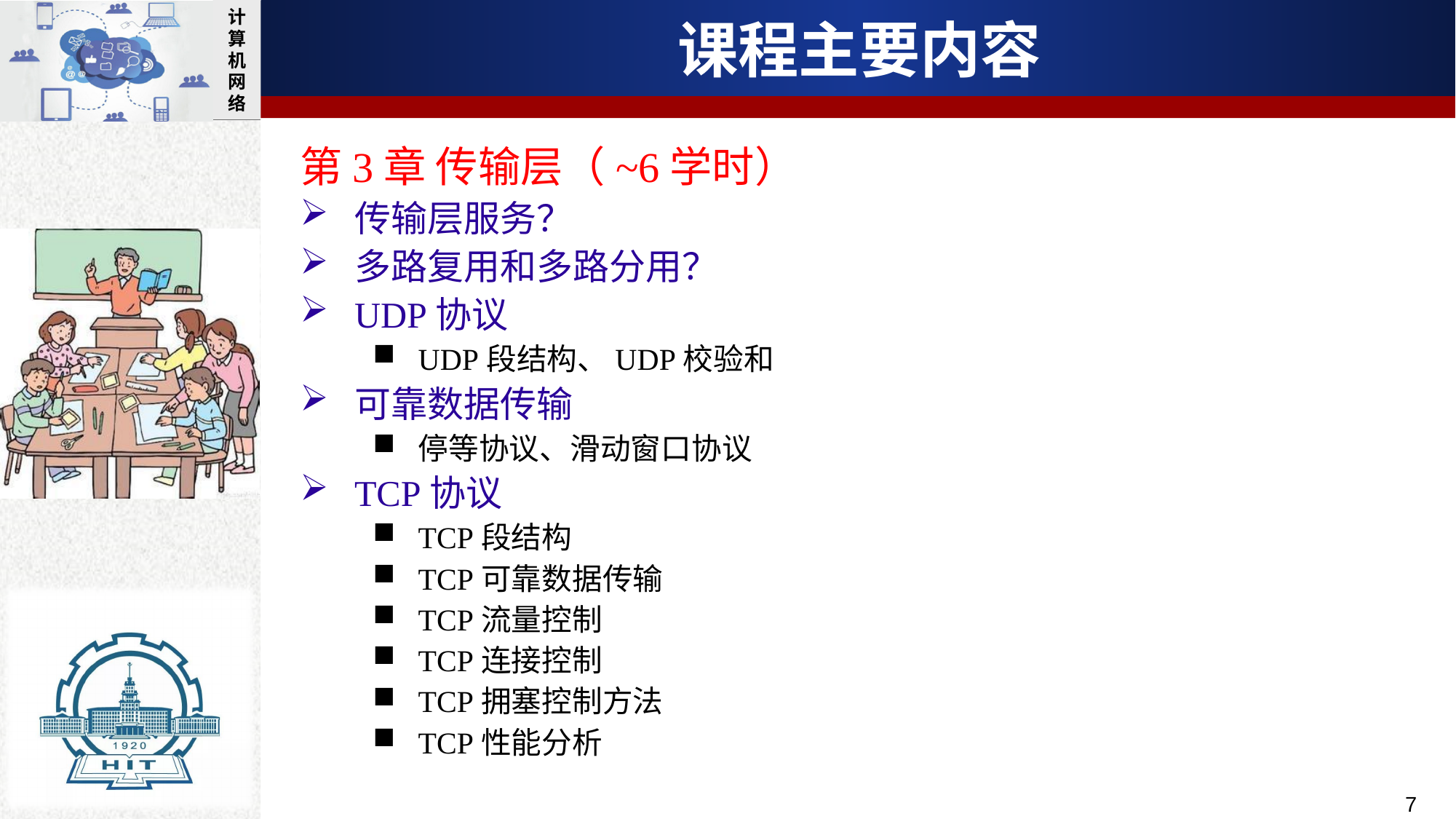

# 课程主要内容
第3章 传输层（~6学时）
传输层服务？
多路复用和多路分用？
UDP协议
UDP段结构、UDP校验和
可靠数据传输
停等协议、滑动窗口协议
TCP协议
TCP段结构
TCP可靠数据传输
TCP流量控制
TCP连接控制
TCP拥塞控制方法
TCP性能分析

7